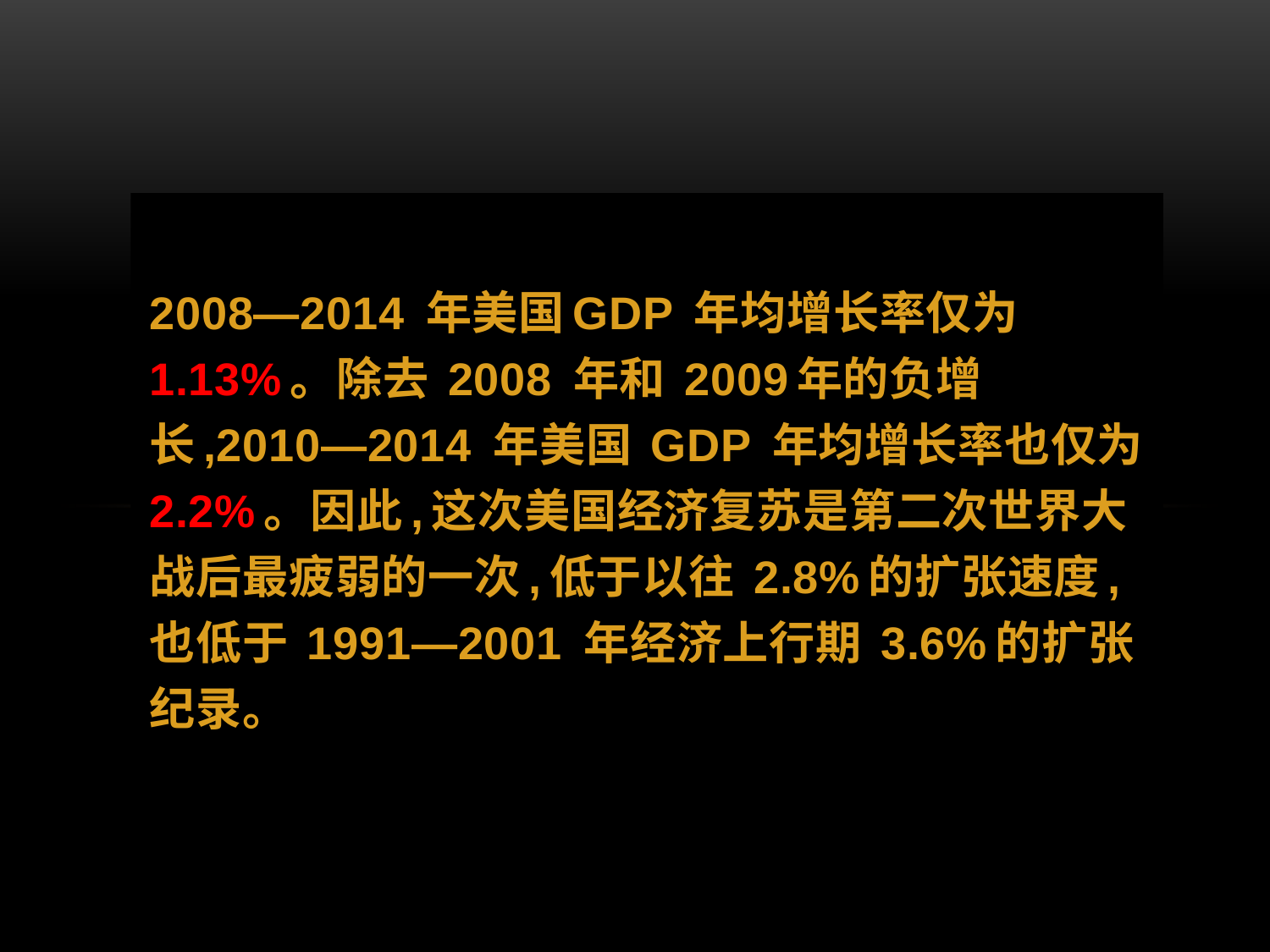

根据皮尤研究中心最新数据以及美 国人口普查局和美联储的数据所做的研究报告,美 国中等收入家庭占所有家庭比例已经从 1971 年的 61%减少到 2016 年的 49.4%。与此同时,低收入家 庭已经从 25%增加到 29%,高收入家庭的比例从 14%增加到 21%,也就是说美国家庭的结构正在从 中间大、两头小的“橄榄球”状逐渐向两头大、中 间小的“哑铃状”变化。

2008—2014 年美国GDP 年均增长率仅为 1.13%。除去 2008 年和 2009年的负增长,2010—2014 年美国 GDP 年均增长率也仅为 2.2%。因此,这次美国经济复苏是第二次世界大战后最疲弱的一次,低于以往 2.8%的扩张速度,也低于 1991—2001 年经济上行期 3.6%的扩张纪录。